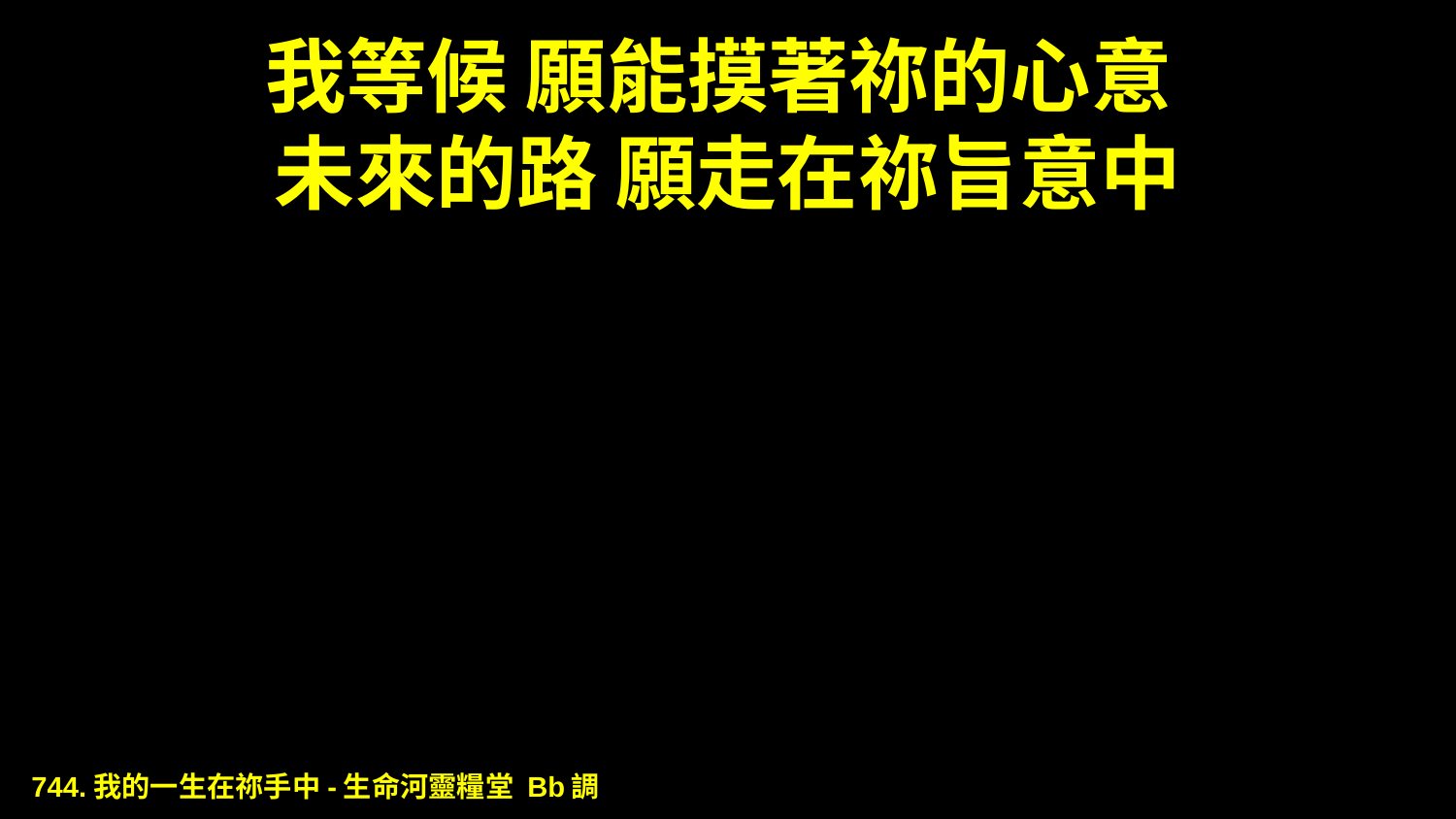

# 我等候 願能摸著祢的心意 未來的路 願走在祢旨意中
744.我的一生在祢手中-生命河靈糧堂 Bb調